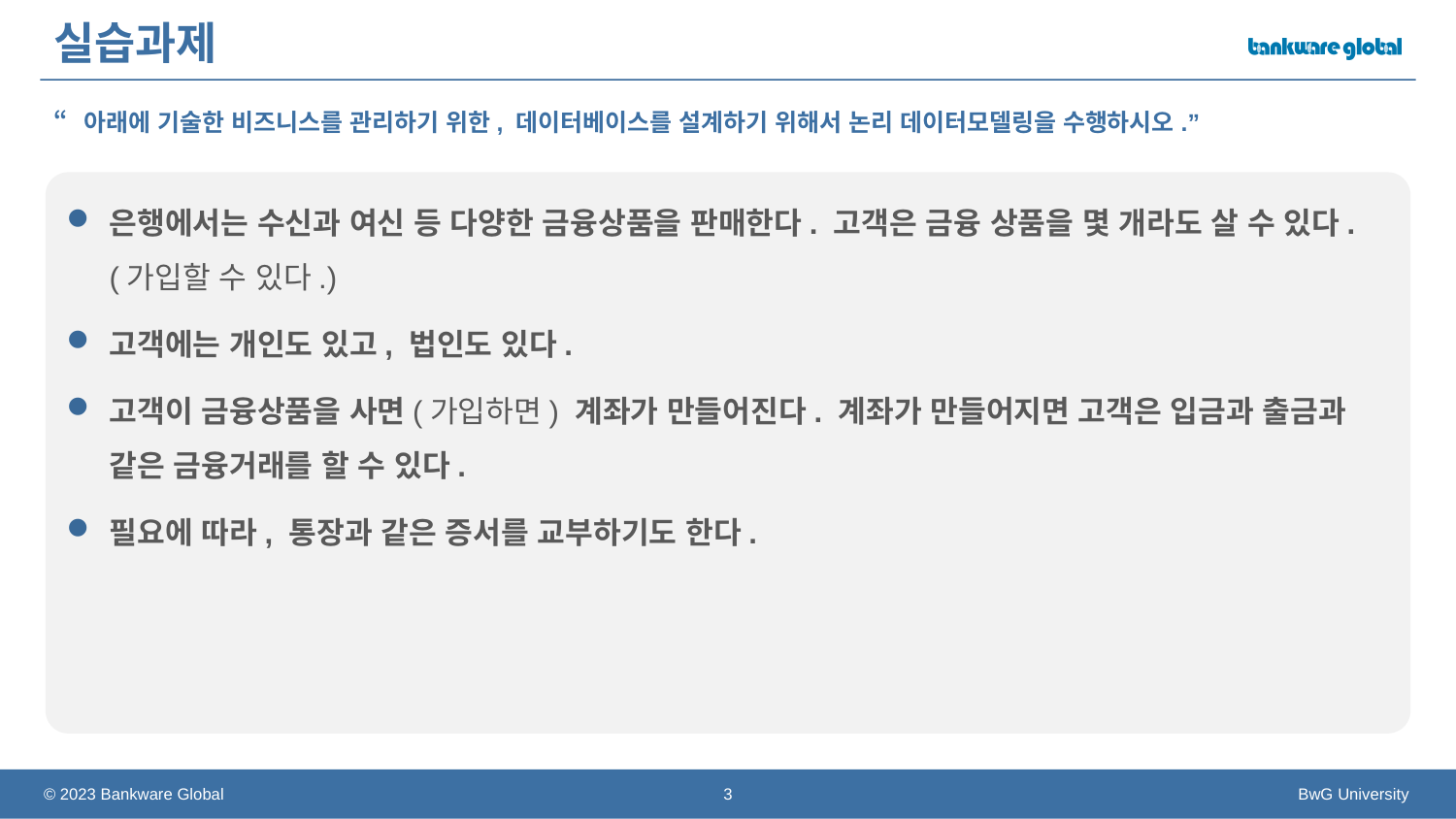

# 실습과제
“아래에 기술한 비즈니스를 관리하기 위한, 데이터베이스를 설계하기 위해서 논리 데이터모델링을 수행하시오.”
은행에서는 수신과 여신 등 다양한 금융상품을 판매한다. 고객은 금융 상품을 몇 개라도 살 수 있다. (가입할 수 있다.)
고객에는 개인도 있고, 법인도 있다.
고객이 금융상품을 사면(가입하면) 계좌가 만들어진다. 계좌가 만들어지면 고객은 입금과 출금과 같은 금융거래를 할 수 있다.
필요에 따라, 통장과 같은 증서를 교부하기도 한다.
3